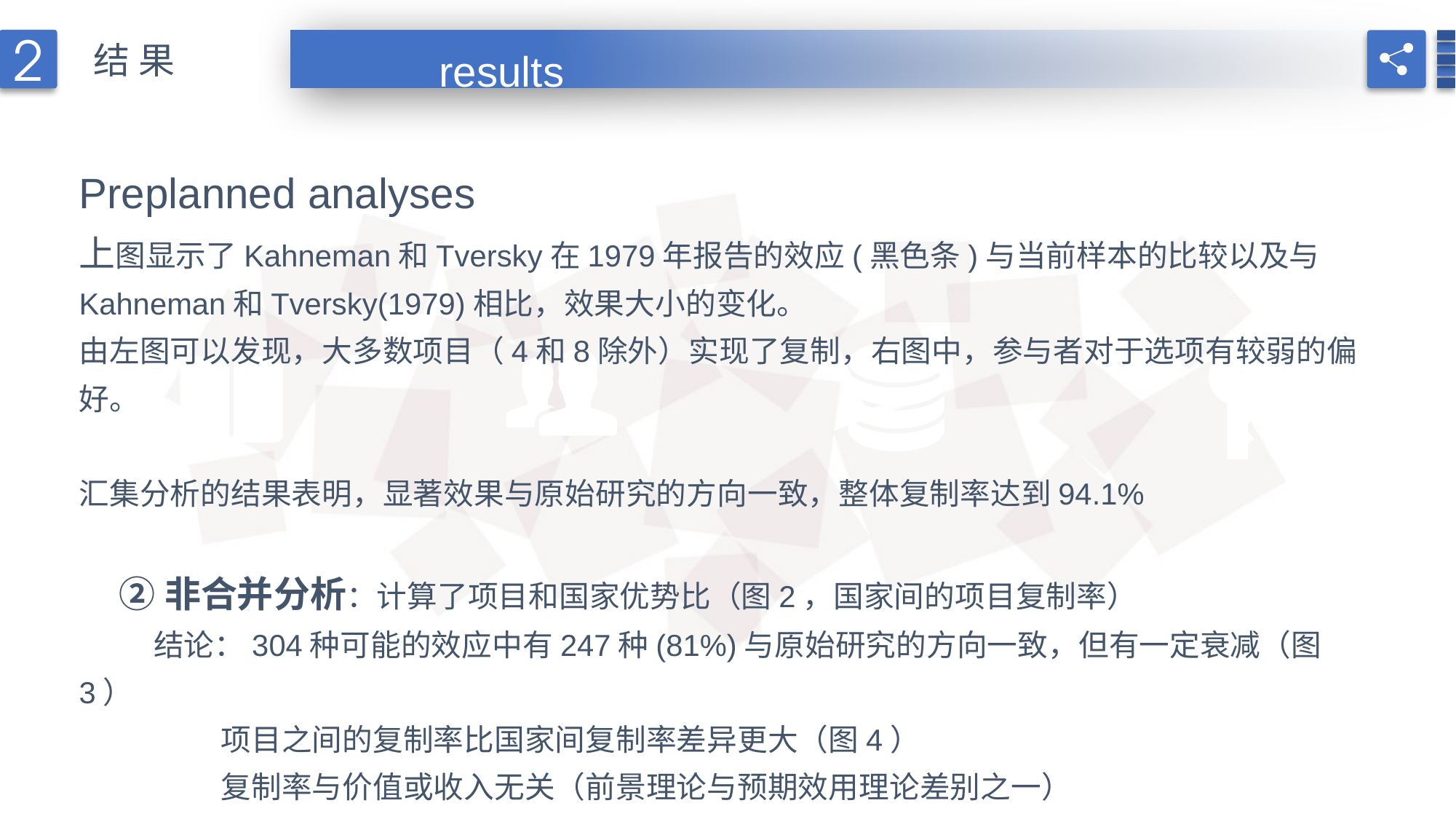

2

结果
results
Preplanned analyses
上图显示了Kahneman和Tversky在1979年报告的效应(黑色条)与当前样本的比较以及与Kahneman和Tversky(1979)相比，效果大小的变化。
由左图可以发现，大多数项目（4和8除外）实现了复制，右图中，参与者对于选项有较弱的偏好。

汇集分析的结果表明，显著效果与原始研究的方向一致，整体复制率达到94.1%

      ②非合并分析：计算了项目和国家优势比（图2，国家间的项目复制率）
          结论：304种可能的效应中有247种(81%)与原始研究的方向一致，但有一定衰减（图3）
                    项目之间的复制率比国家间复制率差异更大（图4）
                    复制率与价值或收入无关（前景理论与预期效用理论差别之一）